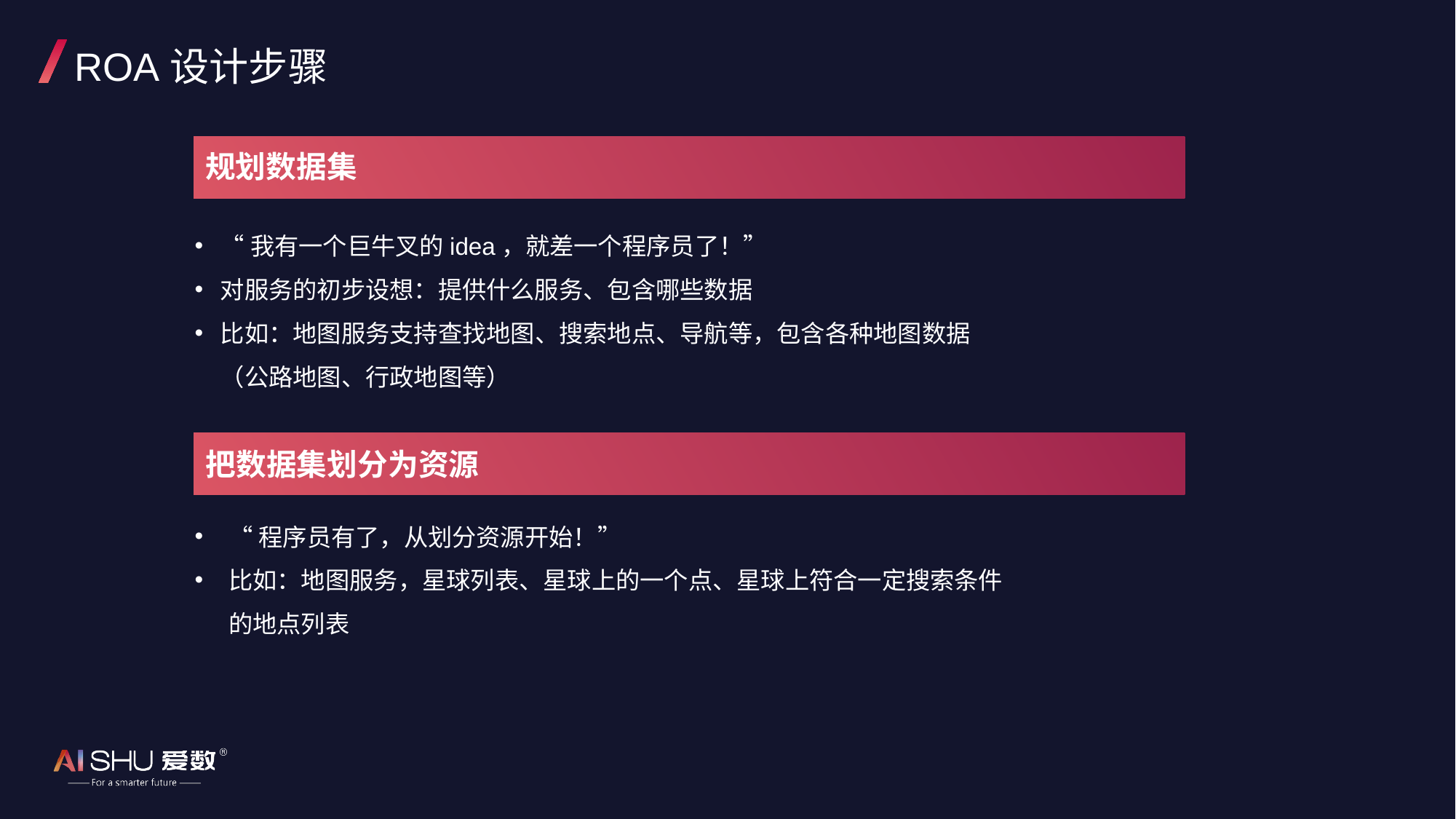

# ROA设计步骤

规划数据集
“我有一个巨牛叉的idea，就差一个程序员了！”
对服务的初步设想：提供什么服务、包含哪些数据
比如：地图服务支持查找地图、搜索地点、导航等，包含各种地图数据（公路地图、行政地图等）

把数据集划分为资源
“程序员有了，从划分资源开始！”
比如：地图服务，星球列表、星球上的一个点、星球上符合一定搜索条件的地点列表